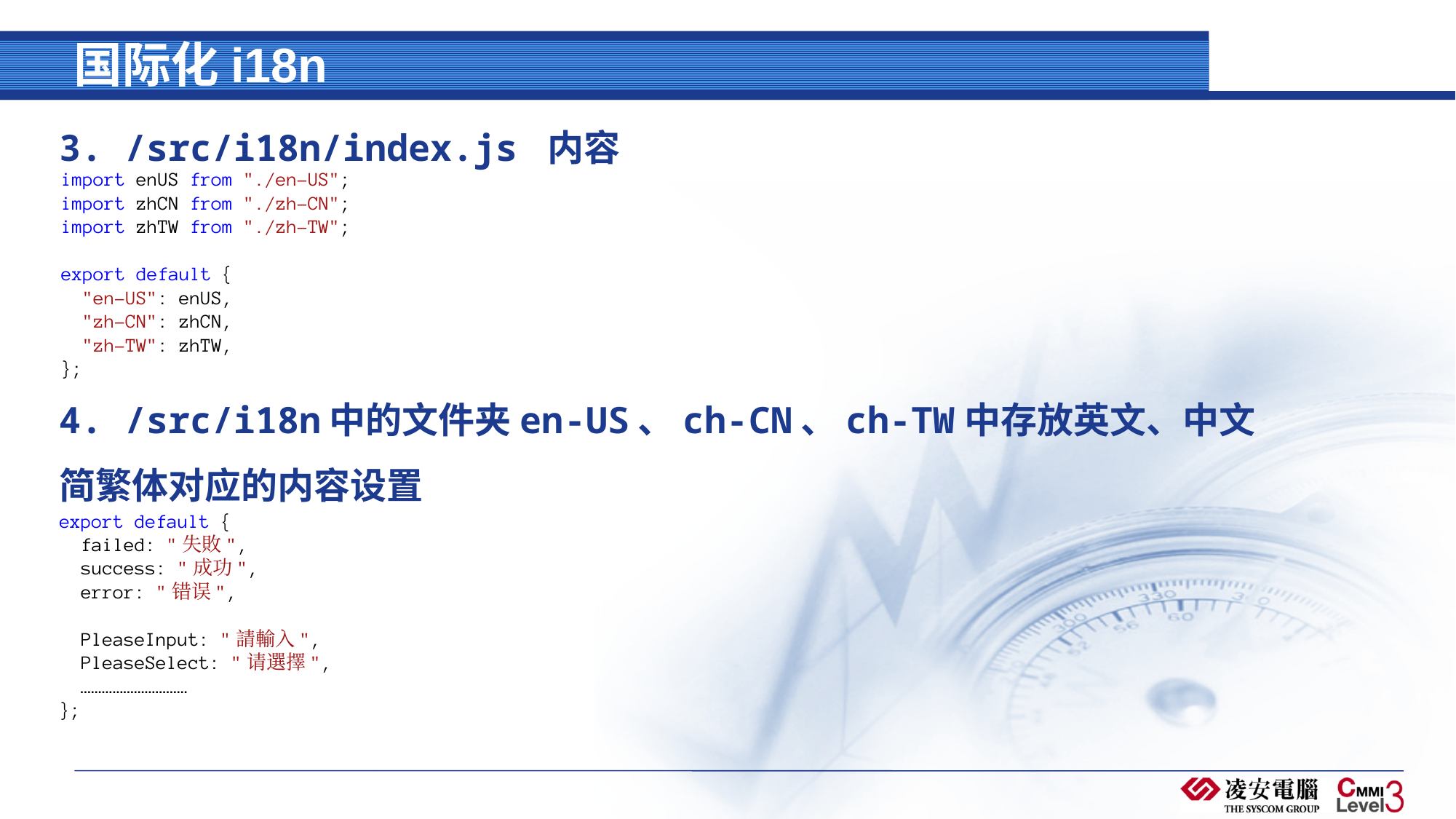

# 国际化i18n
3. /src/i18n/index.js 内容
import enUS from "./en-US";
import zhCN from "./zh-CN";
import zhTW from "./zh-TW";
export default {
  "en-US": enUS,
  "zh-CN": zhCN,
  "zh-TW": zhTW,
};

4. /src/i18n中的文件夹en-US、ch-CN、ch-TW中存放英文、中文简繁体对应的内容设置
export default {
  failed: "失敗",
  success: "成功",
  error: "错误",
  PleaseInput: "請輸入",
  PleaseSelect: "请選擇",
  …………………………
};